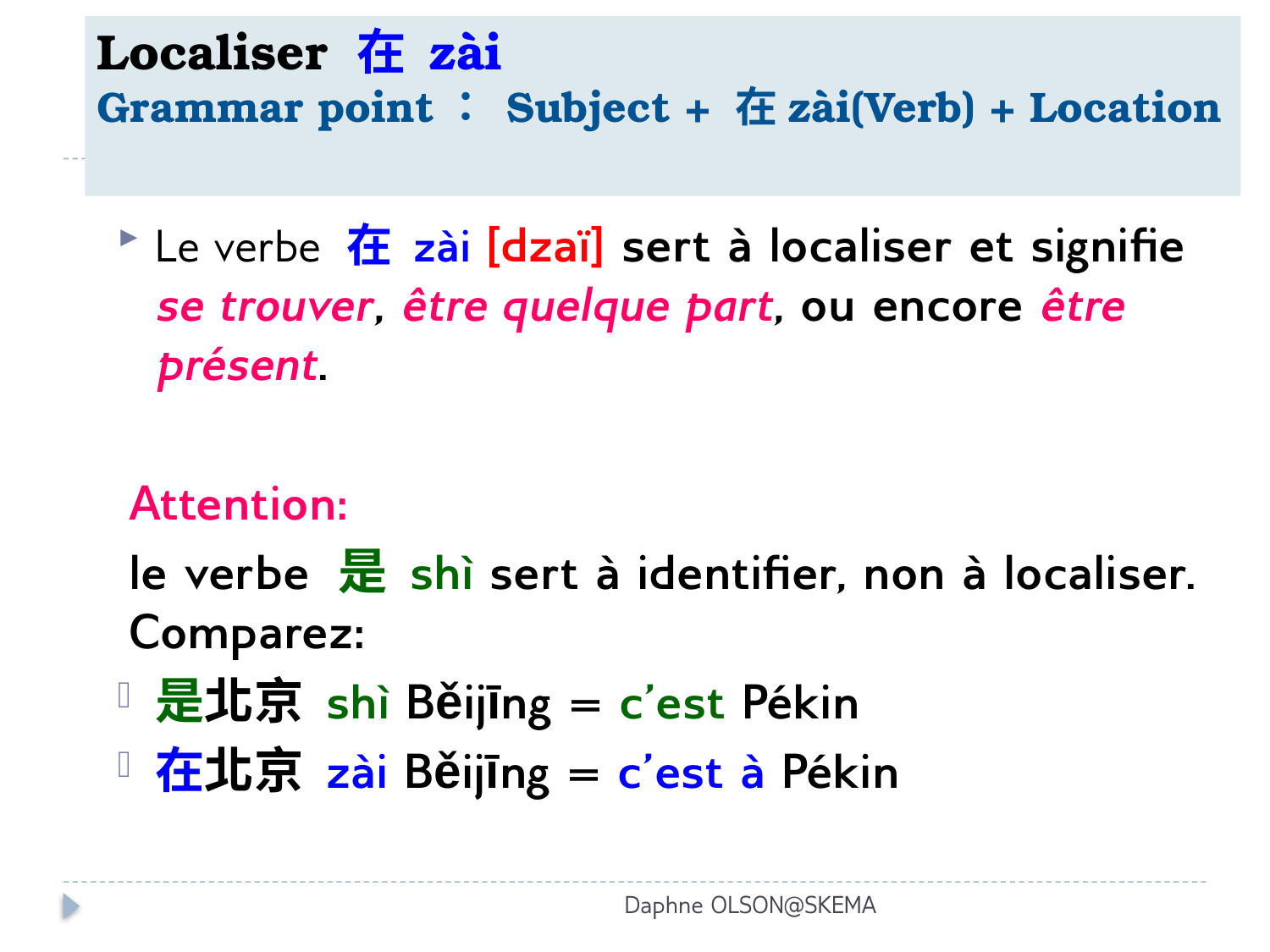

# Localiser 在 zài Grammar point： Subject + 在zài(Verb) + Location
Le verbe 在 zài [dzaï] sert à localiser et signifie se trouver, être quelque part, ou encore être présent.

Attention:
le verbe 是 shì sert à identifier, non à localiser. Comparez:
是北京 shì Běijīng = c’est Pékin
在北京 zài Běijīng = c’est à Pékin
Daphne OLSON@SKEMA